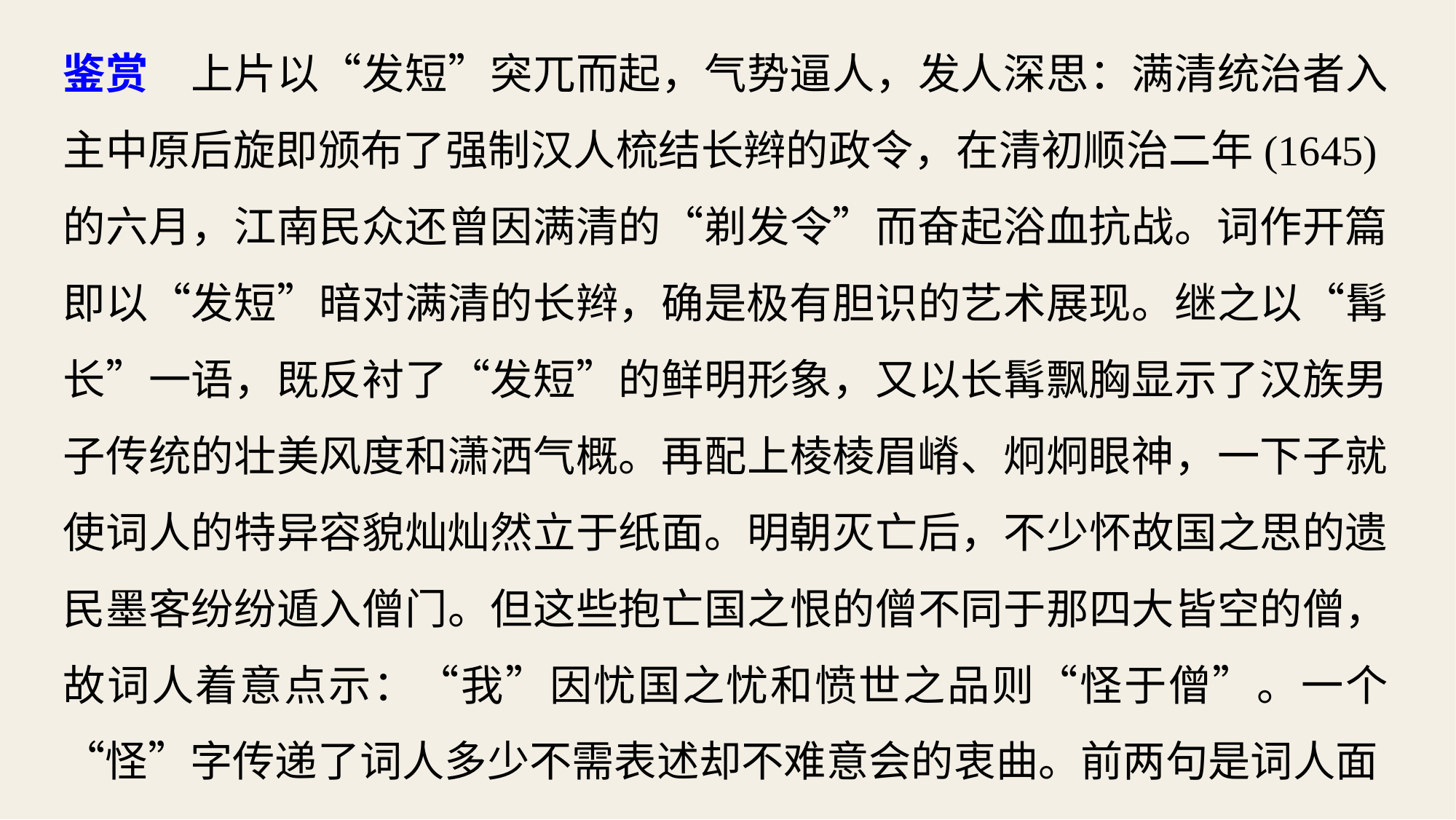

鉴赏　上片以“发短”突兀而起，气势逼人，发人深思：满清统治者入主中原后旋即颁布了强制汉人梳结长辫的政令，在清初顺治二年(1645)的六月，江南民众还曾因满清的“剃发令”而奋起浴血抗战。词作开篇即以“发短”暗对满清的长辫，确是极有胆识的艺术展现。继之以“髯长”一语，既反衬了“发短”的鲜明形象，又以长髯飘胸显示了汉族男子传统的壮美风度和潇洒气概。再配上棱棱眉嵴、炯炯眼神，一下子就使词人的特异容貌灿灿然立于纸面。明朝灭亡后，不少怀故国之思的遗民墨客纷纷遁入僧门。但这些抱亡国之恨的僧不同于那四大皆空的僧，故词人着意点示：“我”因忧国之忧和愤世之品则“怪于僧”。一个“怪”字传递了词人多少不需表述却不难意会的衷曲。前两句是词人面